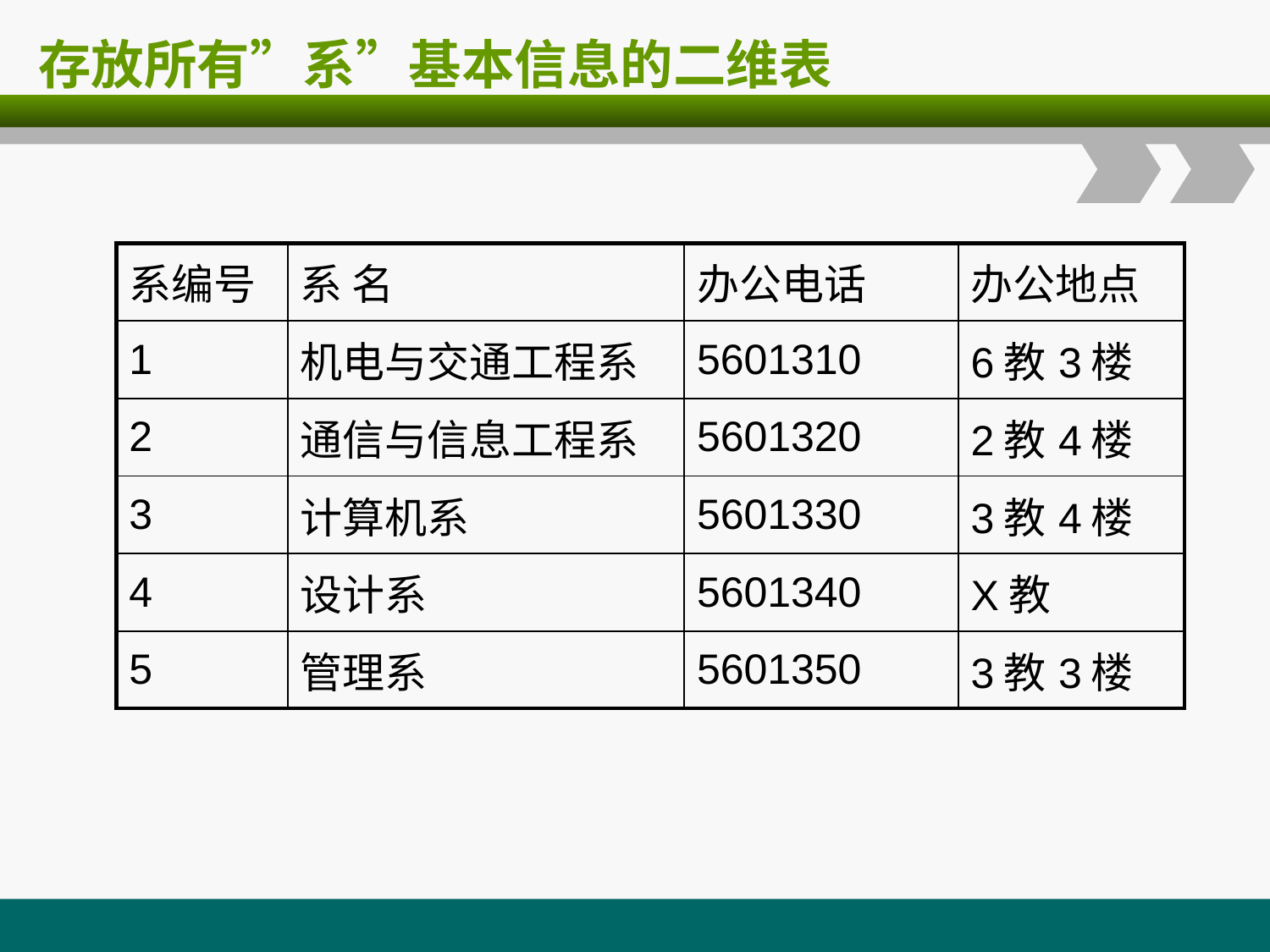

# 存放所有”系”基本信息的二维表
| 系编号 | 系 名 | 办公电话 | 办公地点 |
| --- | --- | --- | --- |
| 1 | 机电与交通工程系 | 5601310 | 6教3楼 |
| 2 | 通信与信息工程系 | 5601320 | 2教4楼 |
| 3 | 计算机系 | 5601330 | 3教4楼 |
| 4 | 设计系 | 5601340 | X教 |
| 5 | 管理系 | 5601350 | 3教3楼 |